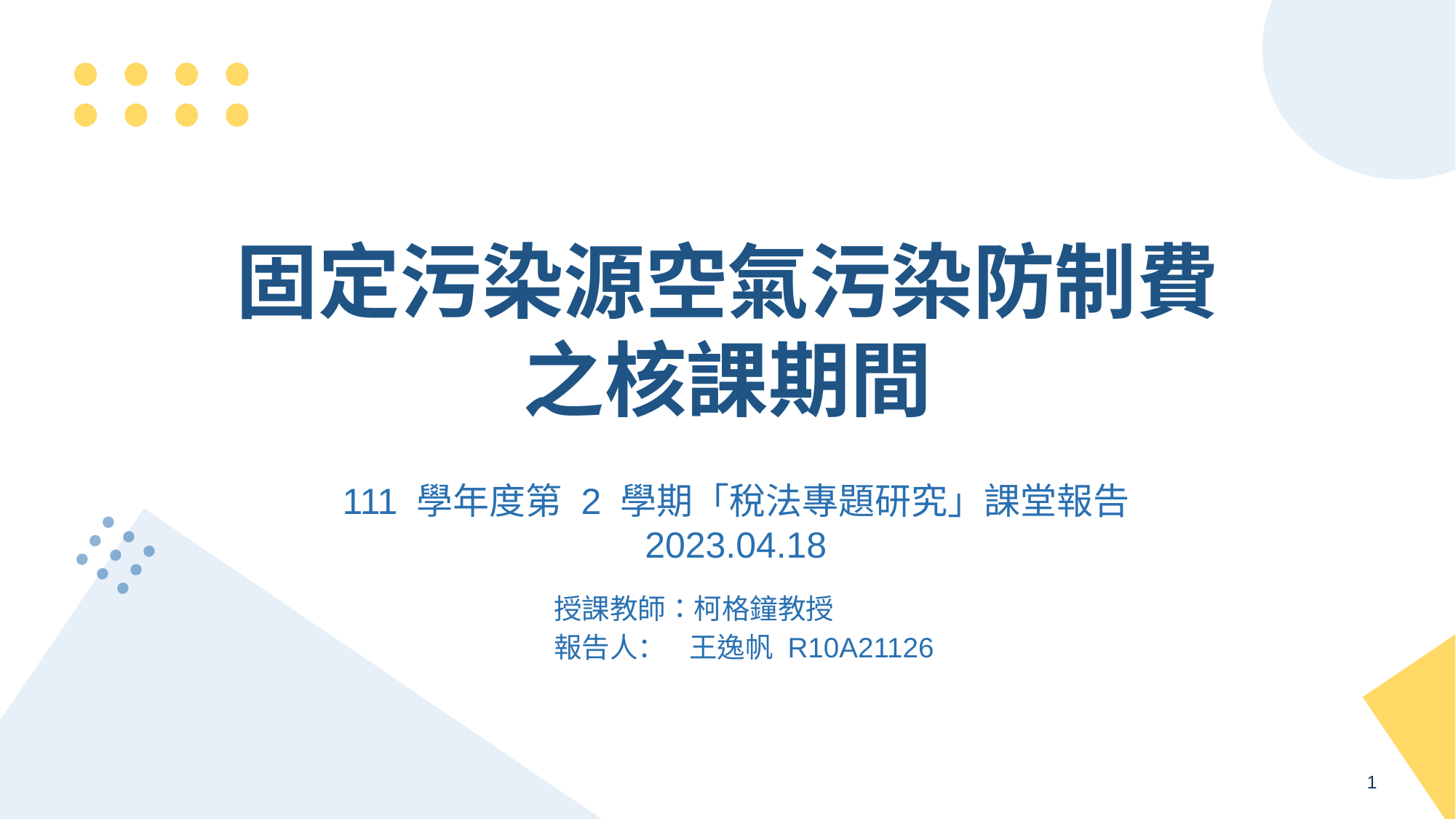

# 固定污染源空氣污染防制費 之核課期間
111 學年度第 2 學期「稅法專題研究」課堂報告
2023.04.18

授課教師：柯格鐘教授
報告人：   王逸帆 R10A21126